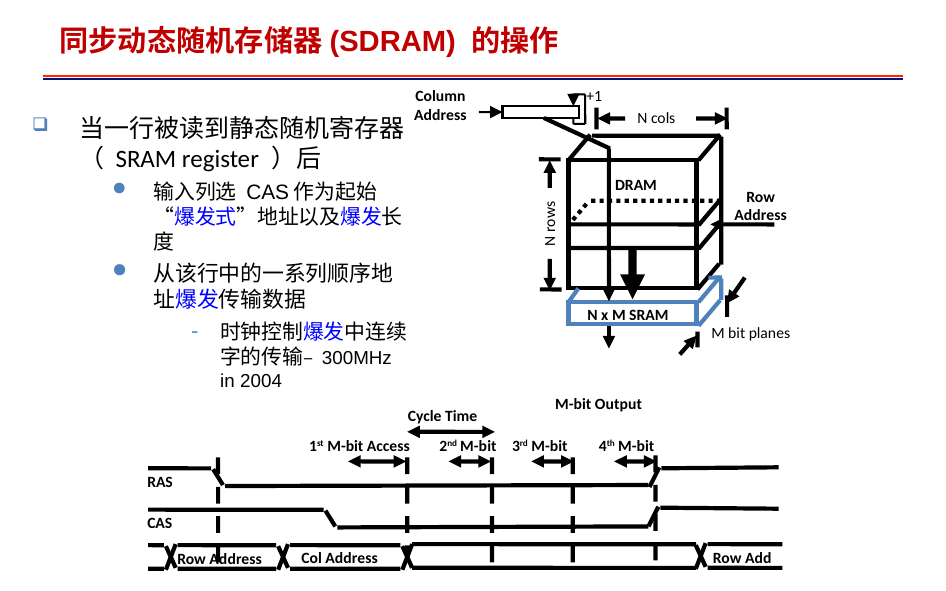

# 同步动态随机存储器(SDRAM) 的操作
Column
Address
+1

N cols

当一行被读到静态随机寄存器（ SRAM register ）后
输入列选 CAS作为起始“爆发式”地址以及爆发长度
从该行中的一系列顺序地址爆发传输数据
时钟控制爆发中连续字的传输– 300MHz in 2004

DRAM
Row
Address

N rows

  N x M SRAM

M bit planes

M-bit Output
Cycle Time
1st M-bit Access

2nd M-bit
3rd M-bit
4th M-bit

RAS

CAS

Col Address

Row Add

Row Address